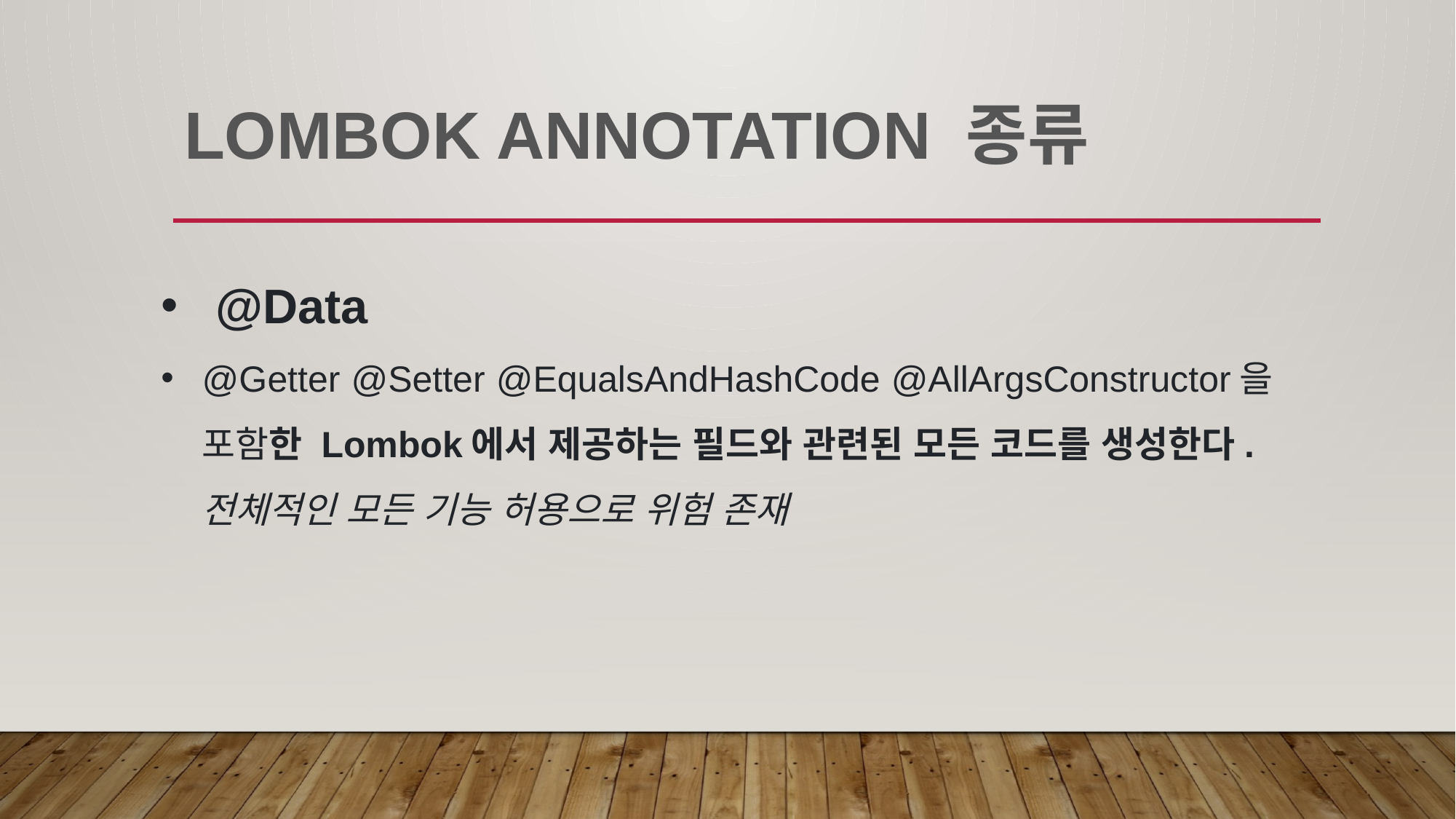

# Lombok Annotation 종류
@Data
@Getter @Setter @EqualsAndHashCode @AllArgsConstructor을 포함한 Lombok에서 제공하는 필드와 관련된 모든 코드를 생성한다.
전체적인 모든 기능 허용으로 위험 존재